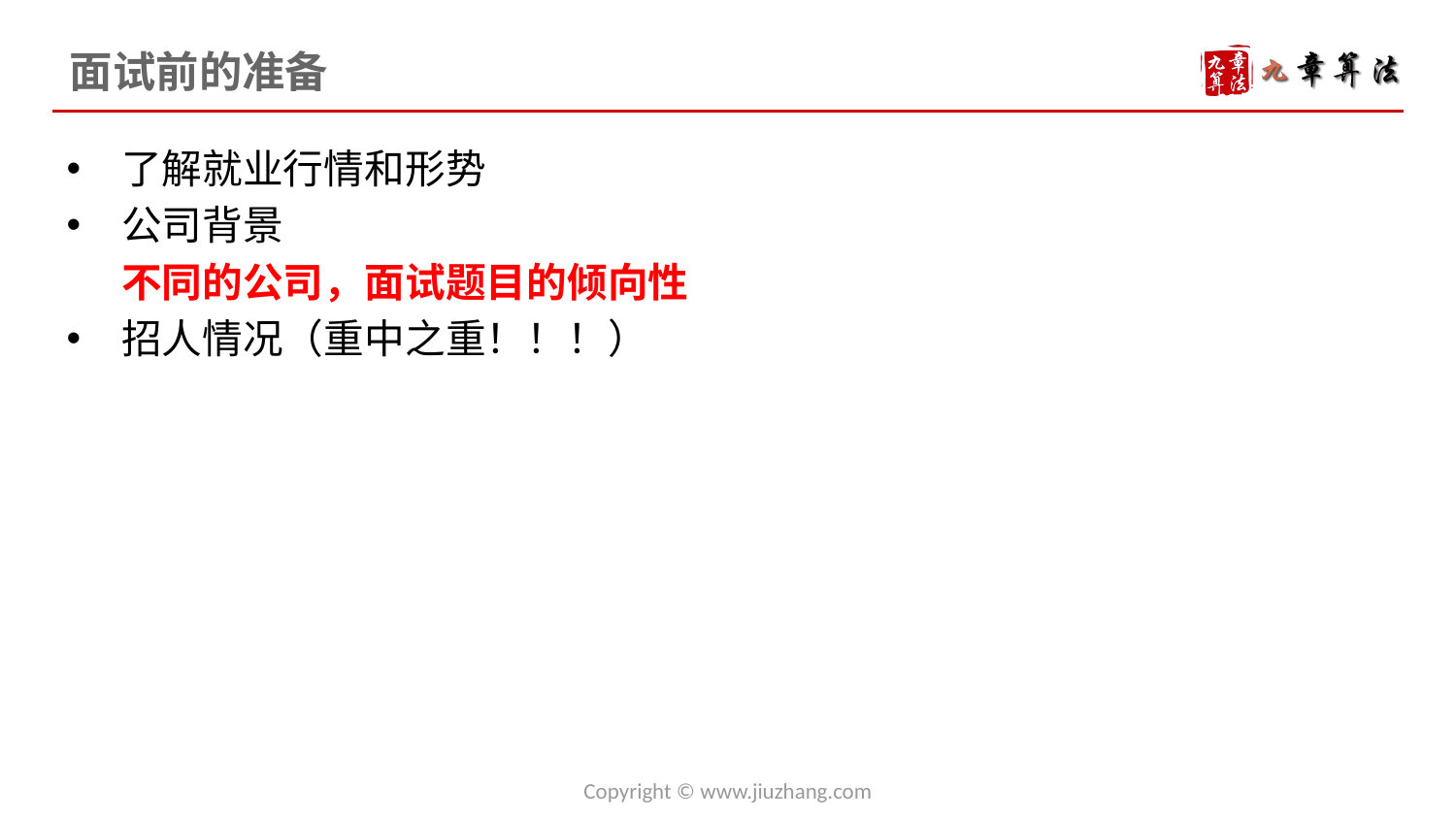

# 面试前的准备
了解就业行情和形势
公司背景
	不同的公司，面试题目的倾向性
招人情况（重中之重！！！）